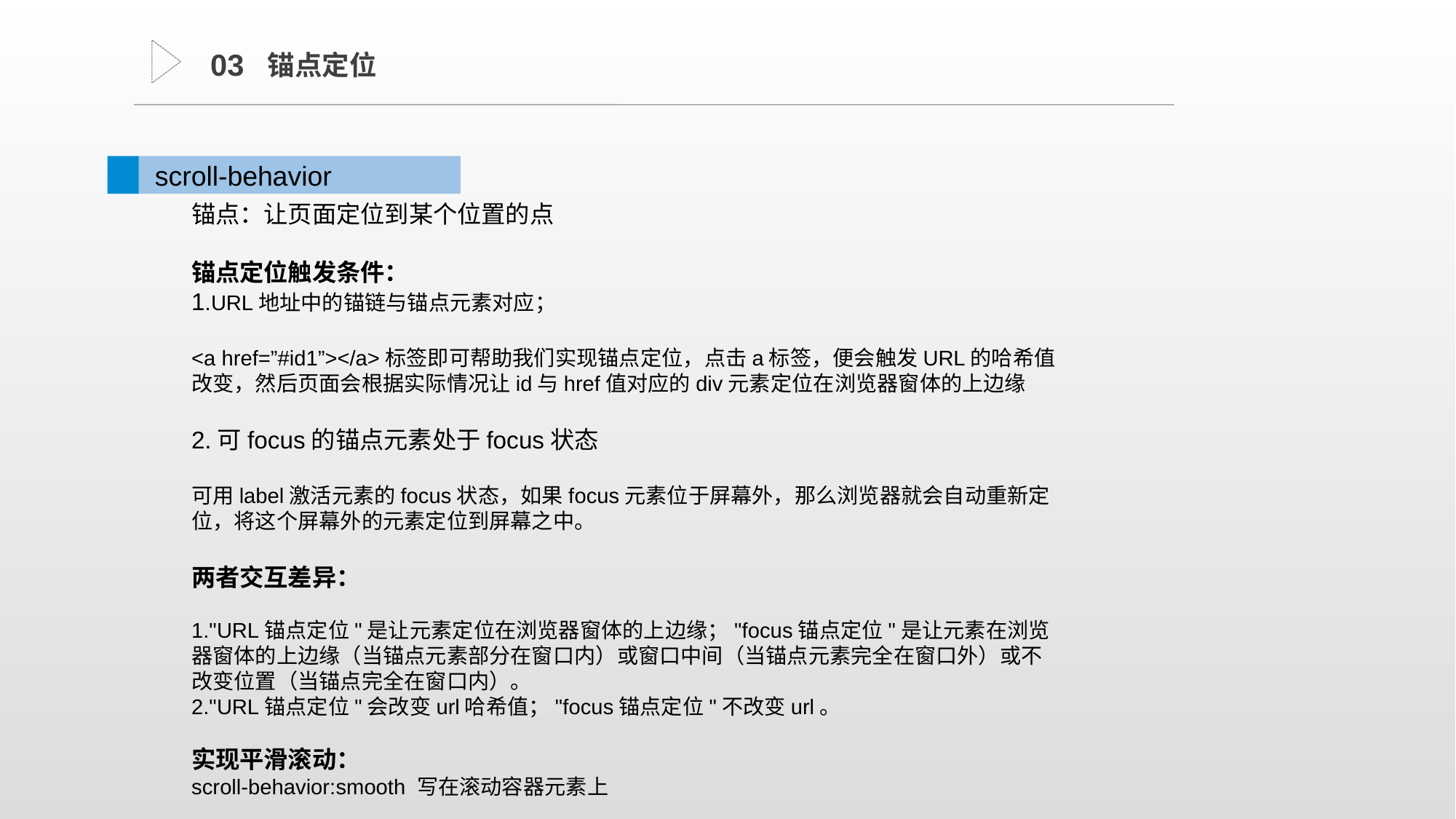

03
锚点定位

 scroll-behavior
锚点：让页面定位到某个位置的点

锚点定位触发条件：
1.URL地址中的锚链与锚点元素对应；

<a href=”#id1”></a>标签即可帮助我们实现锚点定位，点击a标签，便会触发URL的哈希值改变，然后页面会根据实际情况让id与href值对应的div元素定位在浏览器窗体的上边缘

2.可focus的锚点元素处于focus状态

可用label激活元素的focus状态，如果focus元素位于屏幕外，那么浏览器就会自动重新定位，将这个屏幕外的元素定位到屏幕之中。

两者交互差异：

1."URL锚点定位"是让元素定位在浏览器窗体的上边缘；"focus锚点定位"是让元素在浏览器窗体的上边缘（当锚点元素部分在窗口内）或窗口中间（当锚点元素完全在窗口外）或不改变位置（当锚点完全在窗口内）。
2."URL锚点定位"会改变url哈希值；"focus锚点定位"不改变url。

实现平滑滚动：
scroll-behavior:smooth 写在滚动容器元素上